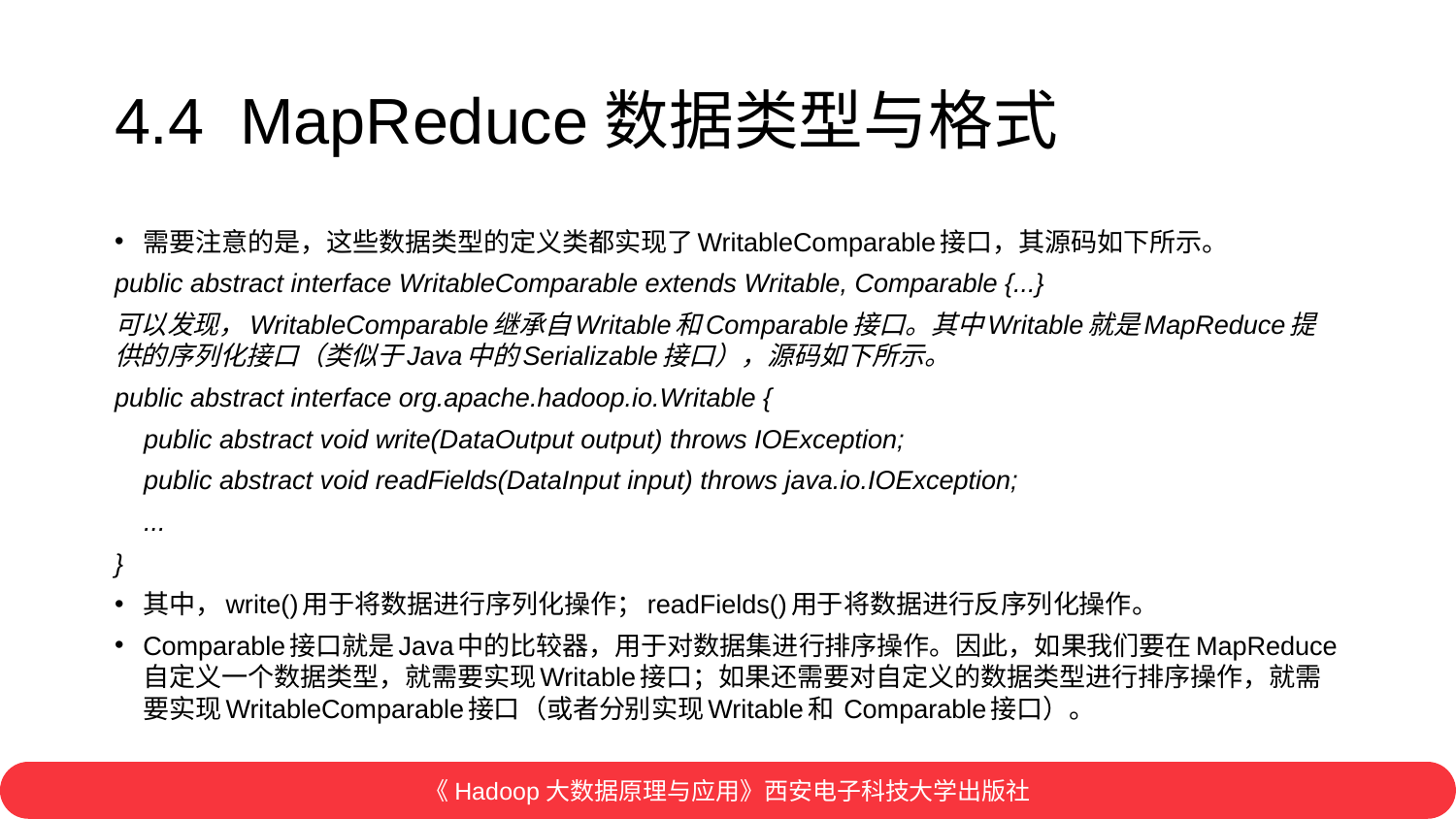

# 4.4  MapReduce数据类型与格式
需要注意的是，这些数据类型的定义类都实现了WritableComparable接口，其源码如下所示。
public abstract interface WritableComparable extends Writable, Comparable {...}
可以发现，WritableComparable继承自Writable和Comparable接口。其中Writable就是MapReduce提供的序列化接口（类似于Java中的Serializable接口），源码如下所示。
public abstract interface org.apache.hadoop.io.Writable {
    public abstract void write(DataOutput output) throws IOException;
    public abstract void readFields(DataInput input) throws java.io.IOException;
    ...
}
其中，write()用于将数据进行序列化操作；readFields()用于将数据进行反序列化操作。
Comparable接口就是Java中的比较器，用于对数据集进行排序操作。因此，如果我们要在MapReduce自定义一个数据类型，就需要实现Writable接口；如果还需要对自定义的数据类型进行排序操作，就需要实现WritableComparable接口（或者分别实现Writable和 Comparable接口）。